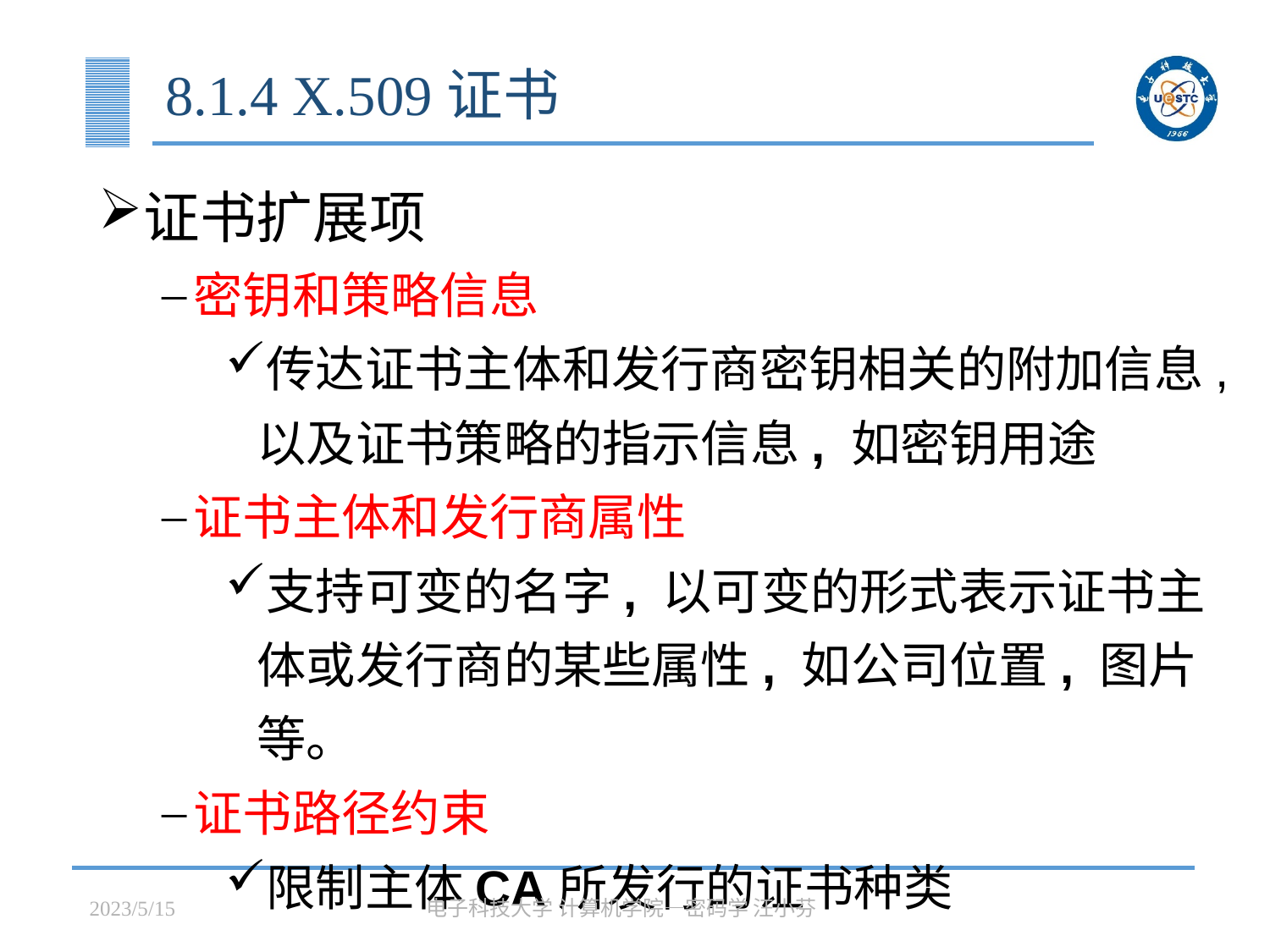

# 8.1.4 X.509证书
证书扩展项
密钥和策略信息
传达证书主体和发行商密钥相关的附加信息, 以及证书策略的指示信息, 如密钥用途
证书主体和发行商属性
支持可变的名字, 以可变的形式表示证书主体或发行商的某些属性, 如公司位置, 图片等。
证书路径约束
限制主体CA所发行的证书种类

2023/5/15
电子科技大学 计算机学院—密码学 汪小芬